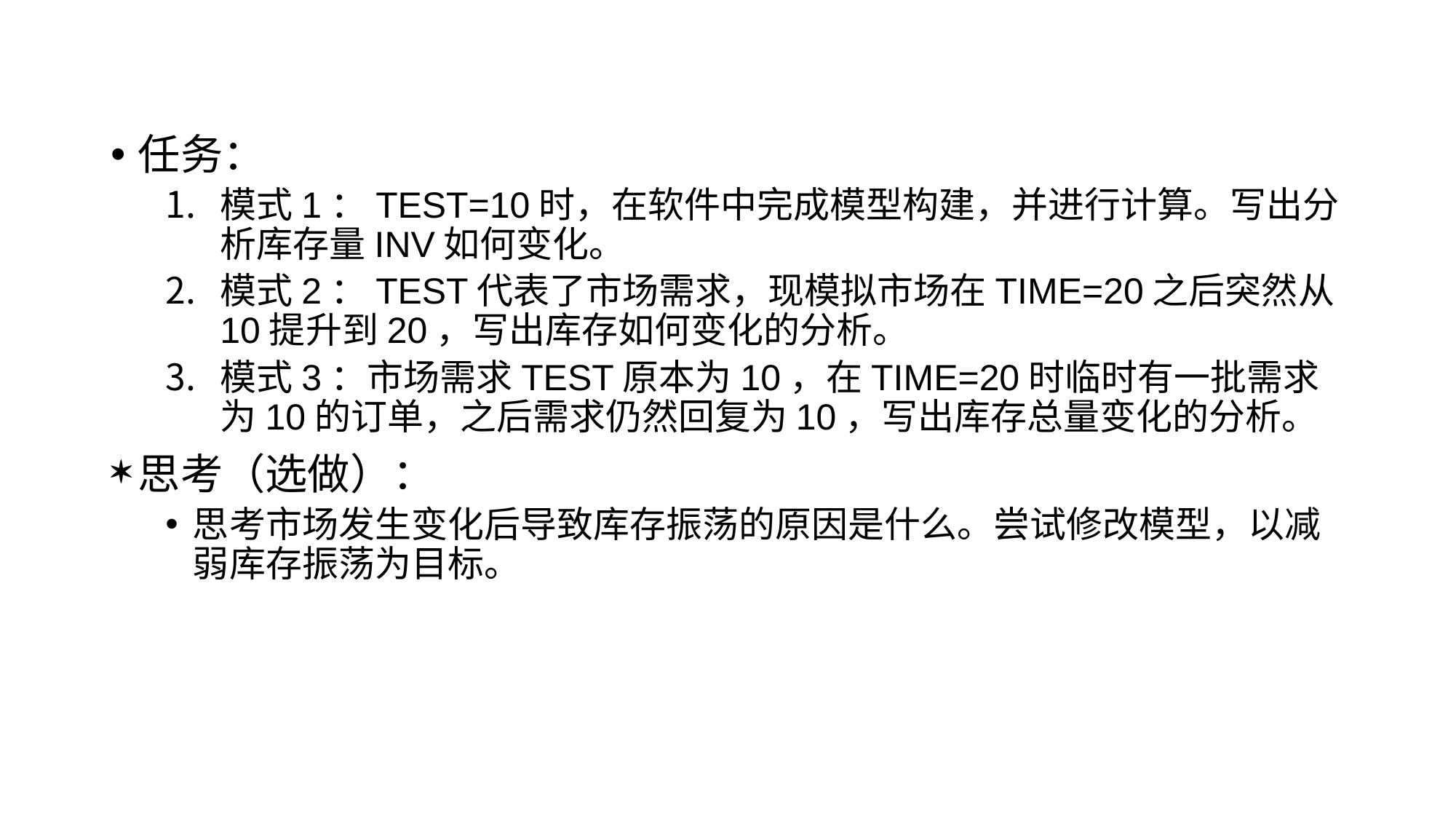

任务：
模式1：TEST=10时，在软件中完成模型构建，并进行计算。写出分析库存量INV如何变化。
模式2：TEST代表了市场需求，现模拟市场在TIME=20之后突然从10提升到20，写出库存如何变化的分析。
模式3：市场需求TEST原本为10，在TIME=20时临时有一批需求为10的订单，之后需求仍然回复为10，写出库存总量变化的分析。
思考（选做）：
思考市场发生变化后导致库存振荡的原因是什么。尝试修改模型，以减弱库存振荡为目标。